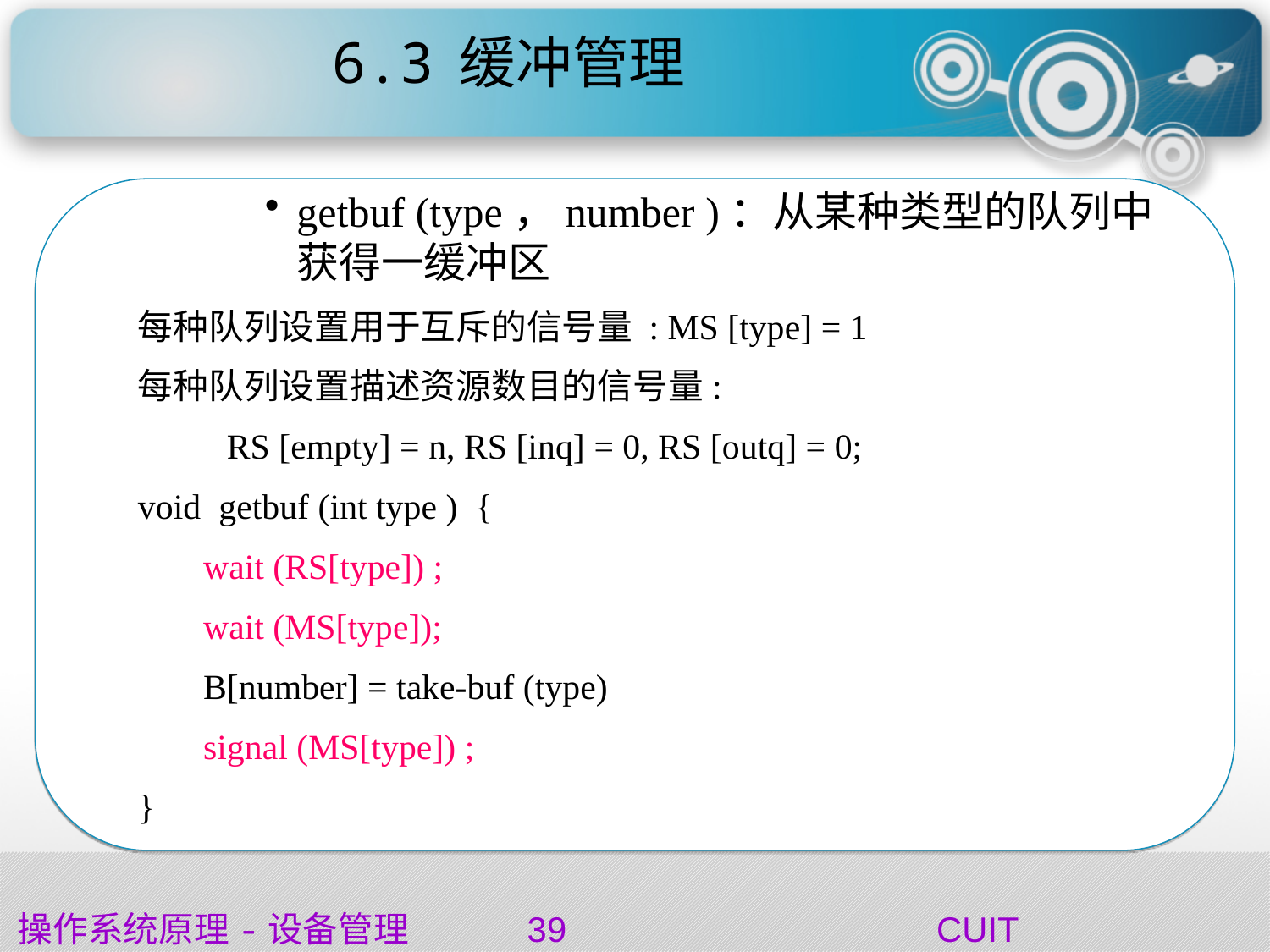

# 6.3	缓冲管理
getbuf (type，number )：从某种类型的队列中获得一缓冲区
每种队列设置用于互斥的信号量 : MS [type] = 1
每种队列设置描述资源数目的信号量:
          RS [empty] = n, RS [inq] = 0, RS [outq] = 0;
void  getbuf (int type )  {
	  wait (RS[type]) ;
	  wait (MS[type]);
	  B[number] = take-buf (type)
	  signal (MS[type]) ;
}